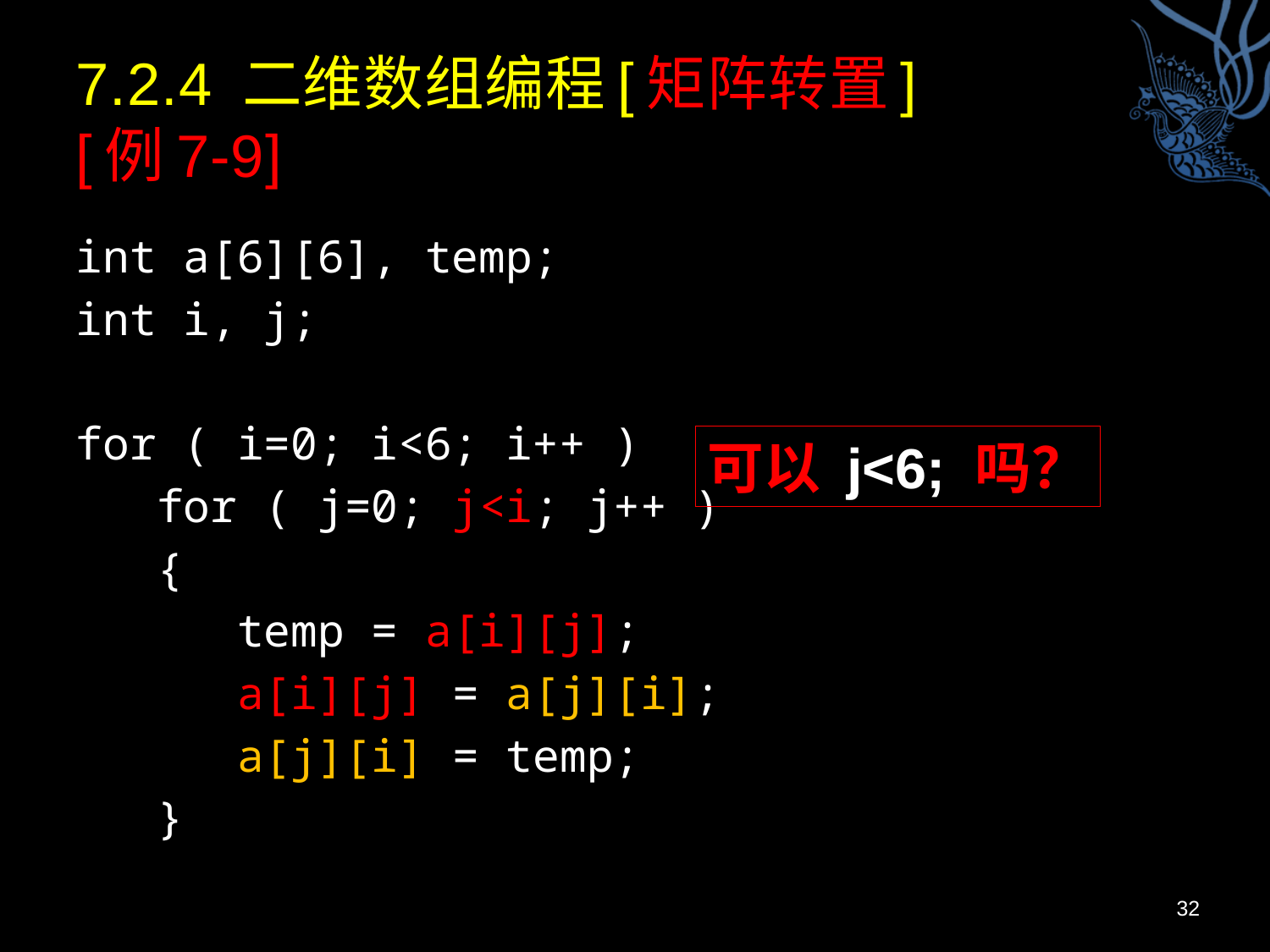

# 7.2.4 二维数组编程[矩阵转置] [例7-9]
int a[6][6], temp;
int i, j;

for ( i=0; i<6; i++ )
   for ( j=0; j<i; j++ )
   {
      temp = a[i][j];
      a[i][j] = a[j][i];
      a[j][i] = temp;
   }
可以 j<6; 吗？
32